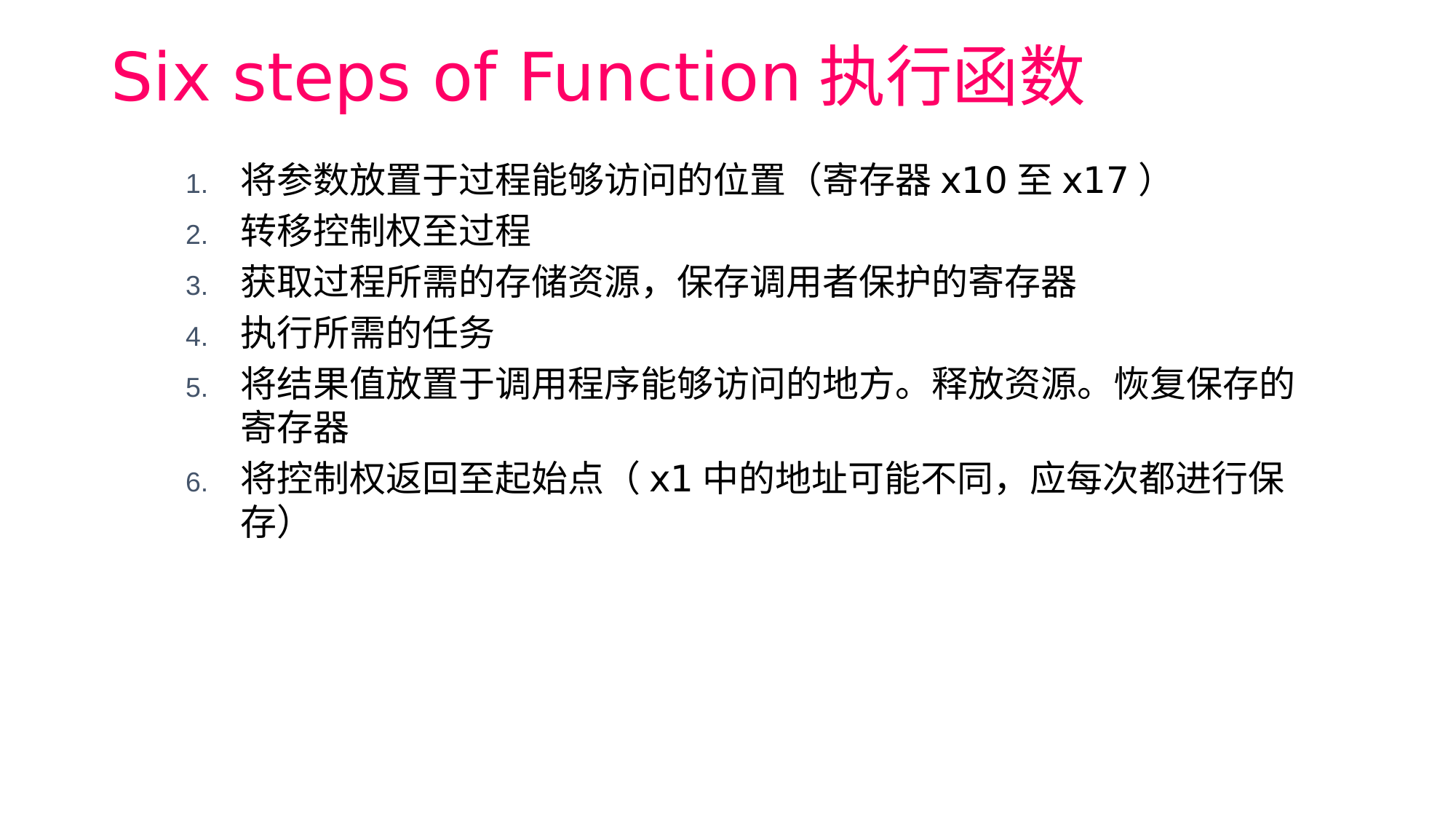

# Six steps of Function执行函数
将参数放置于过程能够访问的位置（寄存器x10至x17）
转移控制权至过程
获取过程所需的存储资源，保存调用者保护的寄存器
执行所需的任务
将结果值放置于调用程序能够访问的地方。释放资源。恢复保存的寄存器
将控制权返回至起始点（x1中的地址可能不同，应每次都进行保存）